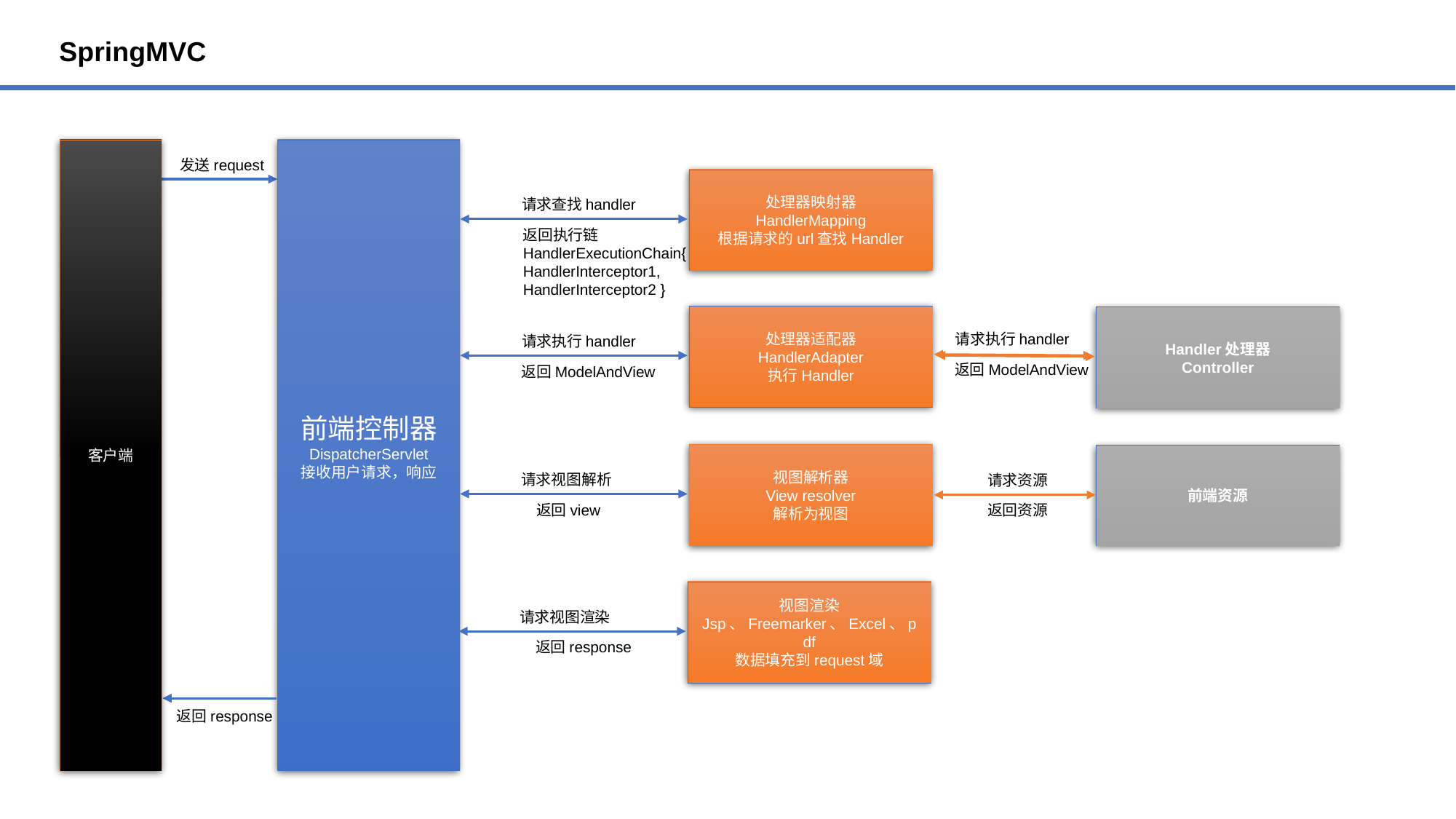

SpringMVC
客户端
前端控制器
DispatcherServlet
接收用户请求，响应

发送request
处理器映射器
HandlerMapping
根据请求的url查找Handler
请求查找handler
返回执行链
HandlerExecutionChain{
HandlerInterceptor1,
HandlerInterceptor2 }
处理器适配器
HandlerAdapter
执行Handler
Handler处理器
Controller
请求执行handler
请求执行handler
返回ModelAndView
返回ModelAndView
视图解析器
View resolver
解析为视图
前端资源
请求视图解析
请求资源
返回view
返回资源
视图渲染
Jsp、Freemarker、Excel、pdf
数据填充到request域
请求视图渲染
返回response
返回response